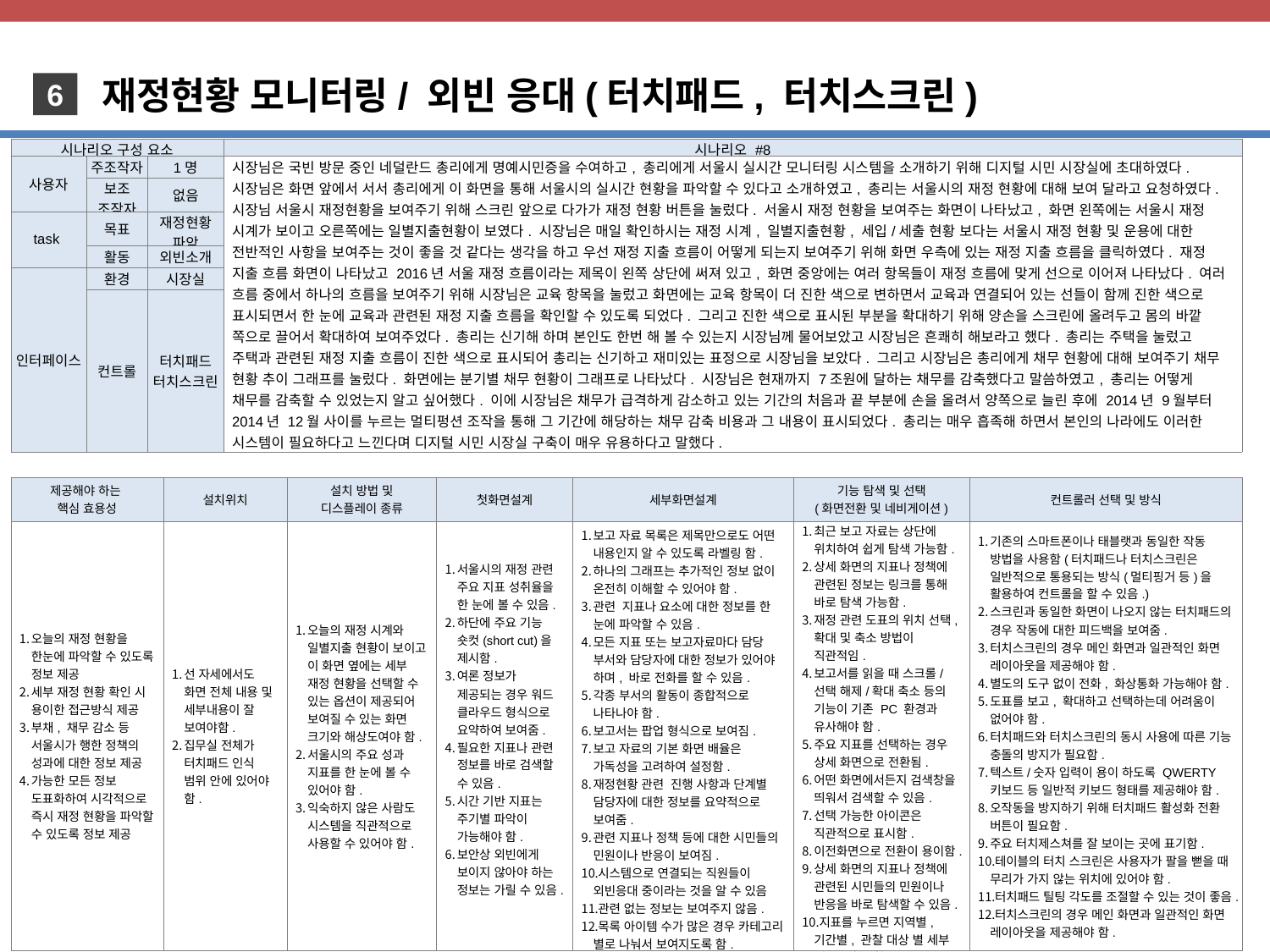

재정현황 모니터링/ 외빈 응대(터치패드, 터치스크린)
6
| 시나리오 구성 요소 |  |  | 시나리오 #8 |
| --- | --- | --- | --- |
| 사용자 | 주조작자 | 1명 | 시장님은 국빈 방문 중인 네덜란드 총리에게 명예시민증을 수여하고, 총리에게 서울시 실시간 모니터링 시스템을 소개하기 위해 디지털 시민 시장실에 초대하였다. 시장님은 화면 앞에서 서서 총리에게 이 화면을 통해 서울시의 실시간 현황을 파악할 수 있다고 소개하였고, 총리는 서울시의 재정 현황에 대해 보여 달라고 요청하였다. 시장님 서울시 재정현황을 보여주기 위해 스크린 앞으로 다가가 재정 현황 버튼을 눌렀다. 서울시 재정 현황을 보여주는 화면이 나타났고, 화면 왼쪽에는 서울시 재정 시계가 보이고 오른쪽에는 일별지출현황이 보였다. 시장님은 매일 확인하시는 재정 시계, 일별지출현황, 세입/세출 현황 보다는 서울시 재정 현황 및 운용에 대한 전반적인 사항을 보여주는 것이 좋을 것 같다는 생각을 하고 우선 재정 지출 흐름이 어떻게 되는지 보여주기 위해 화면 우측에 있는 재정 지출 흐름을 클릭하였다. 재정 지출 흐름 화면이 나타났고 2016년 서울 재정 흐름이라는 제목이 왼쪽 상단에 써져 있고, 화면 중앙에는 여러 항목들이 재정 흐름에 맞게 선으로 이어져 나타났다. 여러 흐름 중에서 하나의 흐름을 보여주기 위해 시장님은 교육 항목을 눌렀고 화면에는 교육 항목이 더 진한 색으로 변하면서 교육과 연결되어 있는 선들이 함께 진한 색으로 표시되면서 한 눈에 교육과 관련된 재정 지출 흐름을 확인할 수 있도록 되었다. 그리고 진한 색으로 표시된 부분을 확대하기 위해 양손을 스크린에 올려두고 몸의 바깥 쪽으로 끌어서 확대하여 보여주었다. 총리는 신기해 하며 본인도 한번 해 볼 수 있는지 시장님께 물어보았고 시장님은 흔쾌히 해보라고 했다. 총리는 주택을 눌렀고 주택과 관련된 재정 지출 흐름이 진한 색으로 표시되어 총리는 신기하고 재미있는 표정으로 시장님을 보았다. 그리고 시장님은 총리에게 채무 현황에 대해 보여주기 채무 현황 추이 그래프를 눌렀다. 화면에는 분기별 채무 현황이 그래프로 나타났다. 시장님은 현재까지 7조원에 달하는 채무를 감축했다고 말씀하였고, 총리는 어떻게 채무를 감축할 수 있었는지 알고 싶어했다. 이에 시장님은 채무가 급격하게 감소하고 있는 기간의 처음과 끝 부분에 손을 올려서 양쪽으로 늘린 후에 2014년 9월부터 2014년 12월 사이를 누르는 멀티펑션 조작을 통해 그 기간에 해당하는 채무 감축 비용과 그 내용이 표시되었다. 총리는 매우 흡족해 하면서 본인의 나라에도 이러한 시스템이 필요하다고 느낀다며 디지털 시민 시장실 구축이 매우 유용하다고 말했다. |
|  | 보조 조작자 | 없음 |  |
| task | 목표 | 재정현황 파악 |  |
|  | 활동 | 외빈소개 |  |
| 인터페이스 | 환경 | 시장실 |  |
|  | 컨트롤 | 터치패드 터치스크린 |  |
| 제공해야 하는 핵심 효용성 | 설치위치 | 설치 방법 및 디스플레이 종류 | 첫화면설계 | 세부화면설계 | 기능 탐색 및 선택 (화면전환 및 네비게이션) | 컨트롤러 선택 및 방식 |
| --- | --- | --- | --- | --- | --- | --- |
| 오늘의 재정 현황을 한눈에 파악할 수 있도록 정보 제공 세부 재정 현황 확인 시 용이한 접근방식 제공 부채, 채무 감소 등 서울시가 행한 정책의 성과에 대한 정보 제공 가능한 모든 정보 도표화하여 시각적으로 즉시 재정 현황을 파악할 수 있도록 정보 제공 | 선 자세에서도 화면 전체 내용 및 세부내용이 잘 보여야함. 집무실 전체가 터치패드 인식 범위 안에 있어야 함. | 오늘의 재정 시계와 일별지출 현황이 보이고 이 화면 옆에는 세부 재정 현황을 선택할 수 있는 옵션이 제공되어 보여질 수 있는 화면 크기와 해상도여야 함. 서울시의 주요 성과 지표를 한 눈에 볼 수 있어야 함. 익숙하지 않은 사람도 시스템을 직관적으로 사용할 수 있어야 함. | 서울시의 재정 관련 주요 지표 성취율을 한 눈에 볼 수 있음. 하단에 주요 기능 숏컷(short cut)을 제시함. 여론 정보가 제공되는 경우 워드 클라우드 형식으로 요약하여 보여줌. 필요한 지표나 관련 정보를 바로 검색할 수 있음. 시간 기반 지표는 주기별 파악이 가능해야 함. 보안상 외빈에게 보이지 않아야 하는 정보는 가릴 수 있음. | 보고 자료 목록은 제목만으로도 어떤 내용인지 알 수 있도록 라벨링 함. 하나의 그래프는 추가적인 정보 없이 온전히 이해할 수 있어야 함. 관련 지표나 요소에 대한 정보를 한 눈에 파악할 수 있음. 모든 지표 또는 보고자료마다 담당 부서와 담당자에 대한 정보가 있어야 하며, 바로 전화를 할 수 있음. 각종 부서의 활동이 종합적으로 나타나야 함. 보고서는 팝업 형식으로 보여짐. 보고 자료의 기본 화면 배율은 가독성을 고려하여 설정함. 재정현황 관련 진행 사항과 단계별 담당자에 대한 정보를 요약적으로 보여줌. 관련 지표나 정책 등에 대한 시민들의 민원이나 반응이 보여짐. 시스템으로 연결되는 직원들이 외빈응대 중이라는 것을 알 수 있음 관련 없는 정보는 보여주지 않음. 목록 아이템 수가 많은 경우 카테고리 별로 나눠서 보여지도록 함. 카테고리 분류 시 직관적인 분류 체계를 사용함. | 최근 보고 자료는 상단에 위치하여 쉽게 탐색 가능함. 상세 화면의 지표나 정책에 관련된 정보는 링크를 통해 바로 탐색 가능함. 재정 관련 도표의 위치 선택, 확대 및 축소 방법이 직관적임. 보고서를 읽을 때 스크롤/선택 해제/확대 축소 등의 기능이 기존 PC 환경과 유사해야 함. 주요 지표를 선택하는 경우 상세 화면으로 전환됨. 어떤 화면에서든지 검색창을 띄워서 검색할 수 있음. 선택 가능한 아이콘은 직관적으로 표시함. 이전화면으로 전환이 용이함. 상세 화면의 지표나 정책에 관련된 시민들의 민원이나 반응을 바로 탐색할 수 있음. 지표를 누르면 지역별, 기간별, 관찰 대상 별 세부 정보를 확인할 수 있음. | 기존의 스마트폰이나 태블랫과 동일한 작동 방법을 사용함(터치패드나 터치스크린은 일반적으로 통용되는 방식(멀티핑거 등)을 활용하여 컨트롤을 할 수 있음.) 스크린과 동일한 화면이 나오지 않는 터치패드의 경우 작동에 대한 피드백을 보여줌. 터치스크린의 경우 메인 화면과 일관적인 화면 레이아웃을 제공해야 함. 별도의 도구 없이 전화, 화상통화 가능해야 함. 도표를 보고, 확대하고 선택하는데 어려움이 없어야 함. 터치패드와 터치스크린의 동시 사용에 따른 기능 충돌의 방지가 필요함. 텍스트/숫자 입력이 용이 하도록 QWERTY 키보드 등 일반적 키보드 형태를 제공해야 함. 오작동을 방지하기 위해 터치패드 활성화 전환 버튼이 필요함. 주요 터치제스쳐를 잘 보이는 곳에 표기함. 테이블의 터치 스크린은 사용자가 팔을 뻗을 때 무리가 가지 않는 위치에 있어야 함. 터치패드 틸팅 각도를 조절할 수 있는 것이 좋음. 터치스크린의 경우 메인 화면과 일관적인 화면 레이아웃을 제공해야 함. |